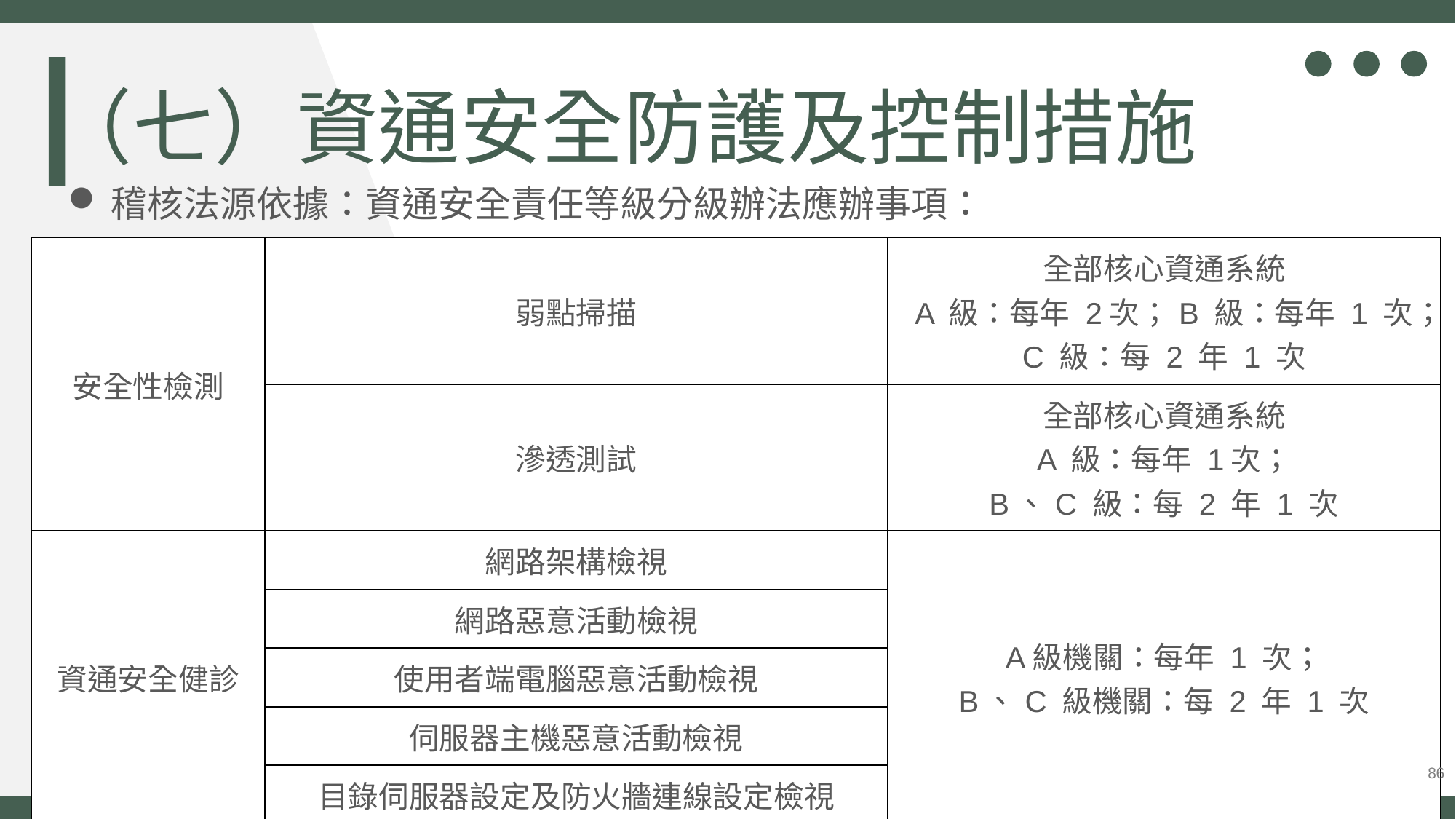

（七）資通安全防護及控制措施
稽核法源依據：資通安全責任等級分級辦法應辦事項：
| 安全性檢測 | 弱點掃描 | 全部核心資通系統 A 級：每年 2次；B 級：每年 1 次； C 級：每 2 年 1 次 |
| --- | --- | --- |
|  | 滲透測試 | 全部核心資通系統 A 級：每年 1次； B、C 級：每 2 年 1 次 |
| 資通安全健診 | 網路架構檢視 | A級機關：每年 1 次； B、C 級機關：每 2 年 1 次 |
|  | 網路惡意活動檢視 |  |
|  | 使用者端電腦惡意活動檢視 |  |
|  | 伺服器主機惡意活動檢視 |  |
|  | 目錄伺服器設定及防火牆連線設定檢視 |  |
86